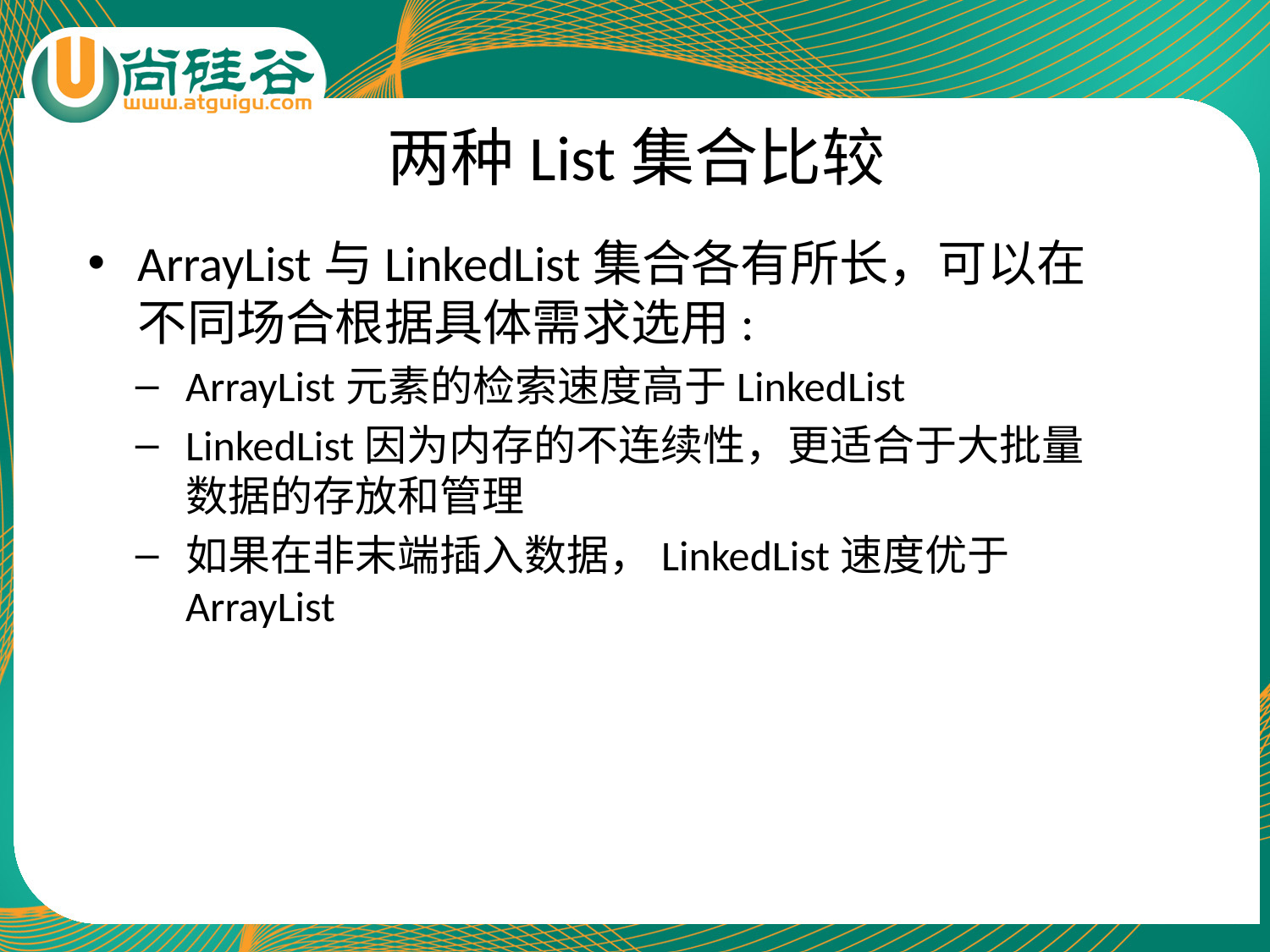

# 两种List集合比较
ArrayList与LinkedList集合各有所长，可以在不同场合根据具体需求选用:
ArrayList元素的检索速度高于LinkedList
LinkedList因为内存的不连续性，更适合于大批量数据的存放和管理
如果在非末端插入数据，LinkedList速度优于ArrayList